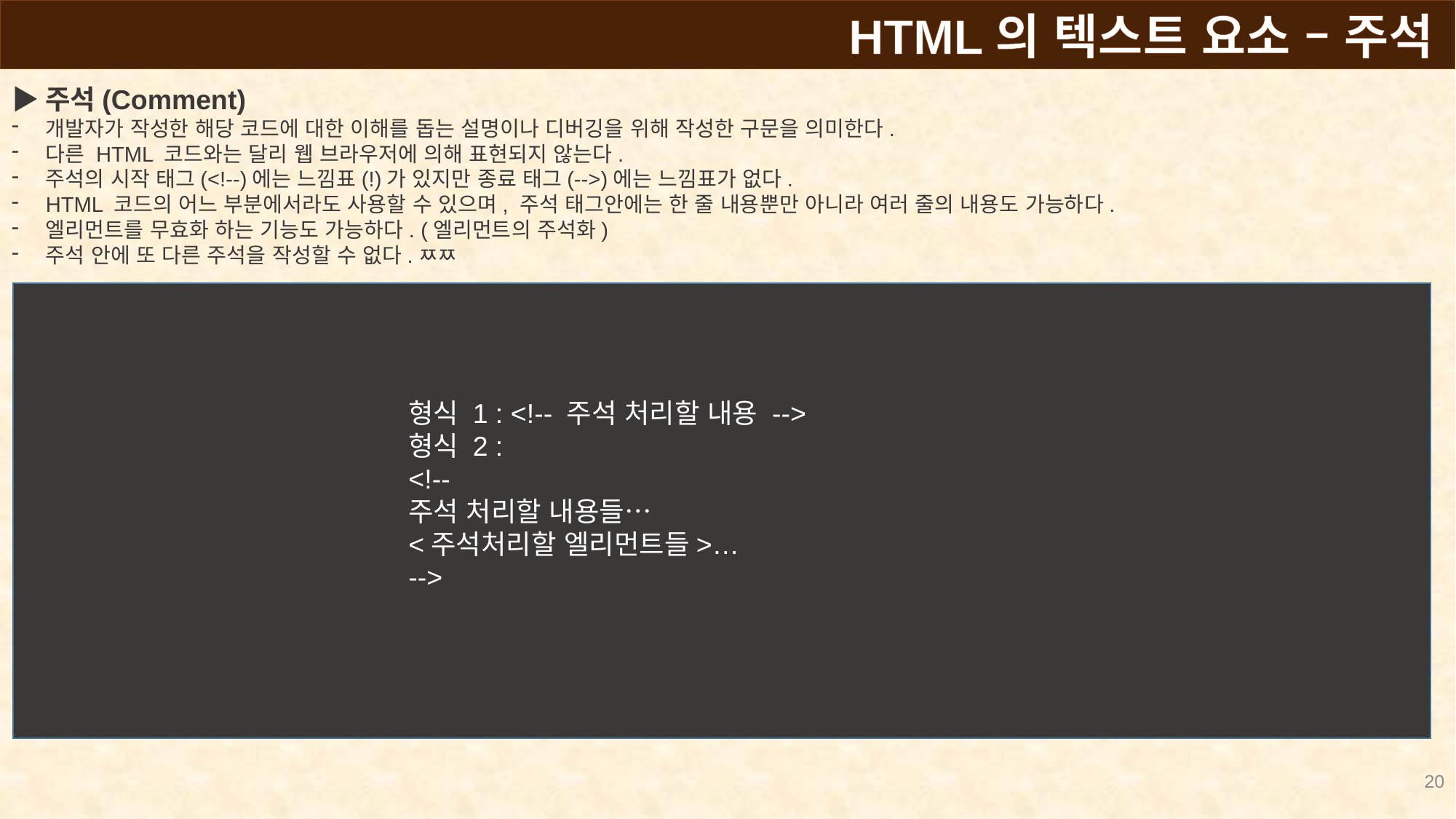

HTML의 텍스트 요소 – 주석
▶주석(Comment)
개발자가 작성한 해당 코드에 대한 이해를 돕는 설명이나 디버깅을 위해 작성한 구문을 의미한다.
다른 HTML 코드와는 달리 웹 브라우저에 의해 표현되지 않는다.
주석의 시작 태그(<!--)에는 느낌표(!)가 있지만 종료 태그(-->)에는 느낌표가 없다.
HTML 코드의 어느 부분에서라도 사용할 수 있으며, 주석 태그안에는 한 줄 내용뿐만 아니라 여러 줄의 내용도 가능하다.
엘리먼트를 무효화 하는 기능도 가능하다. (엘리먼트의 주석화)
주석 안에 또 다른 주석을 작성할 수 없다.ㅉㅉ
형식 1 : <!-- 주석 처리할 내용 -->
형식 2 :
<!--
주석 처리할 내용들…
<주석처리할 엘리먼트들>…
-->

20